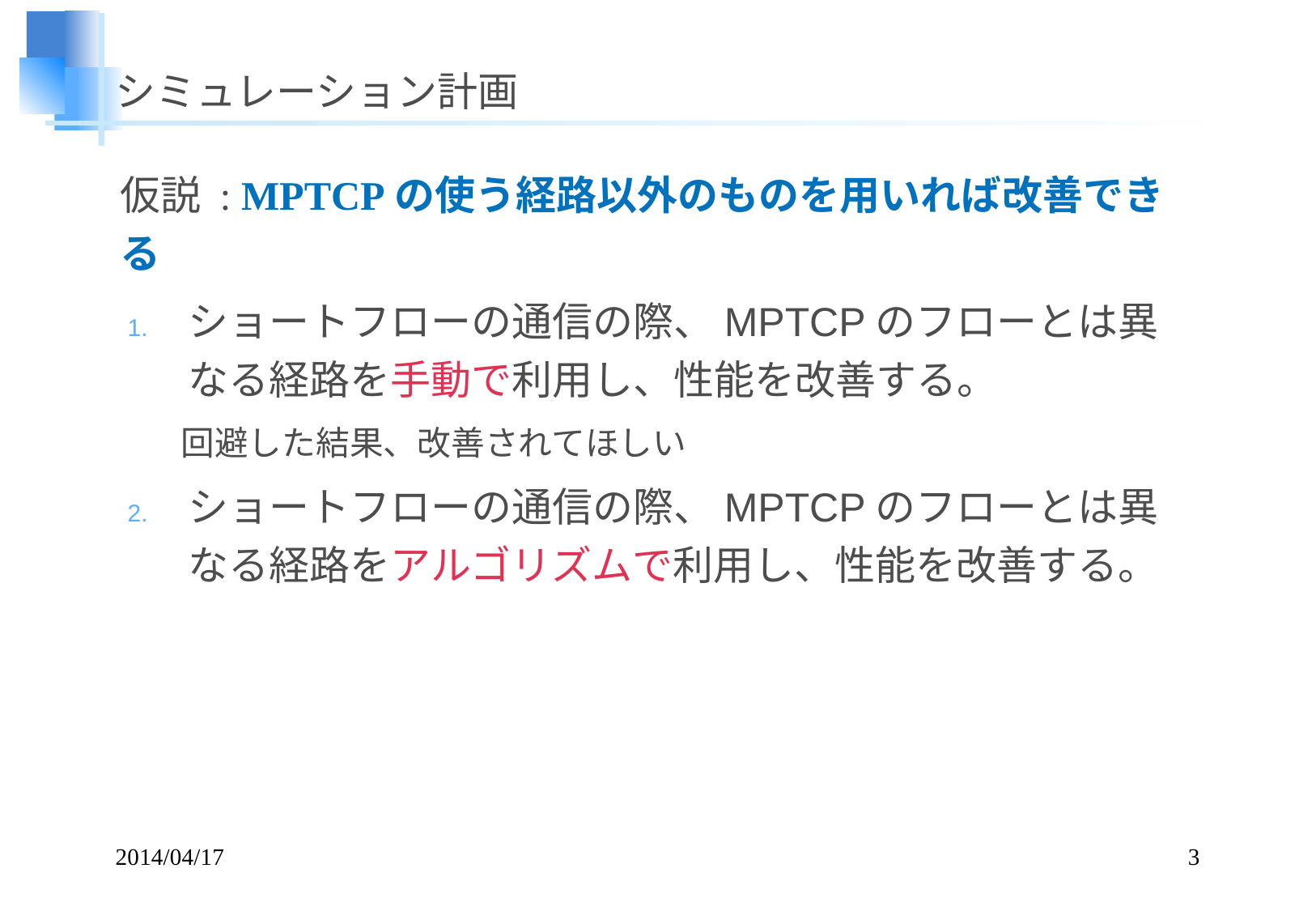

# シミュレーション計画
仮説 : MPTCPの使う経路以外のものを用いれば改善できる
ショートフローの通信の際、MPTCPのフローとは異なる経路を手動で利用し、性能を改善する。
回避した結果、改善されてほしい
ショートフローの通信の際、MPTCPのフローとは異なる経路をアルゴリズムで利用し、性能を改善する。

2014/04/17
3